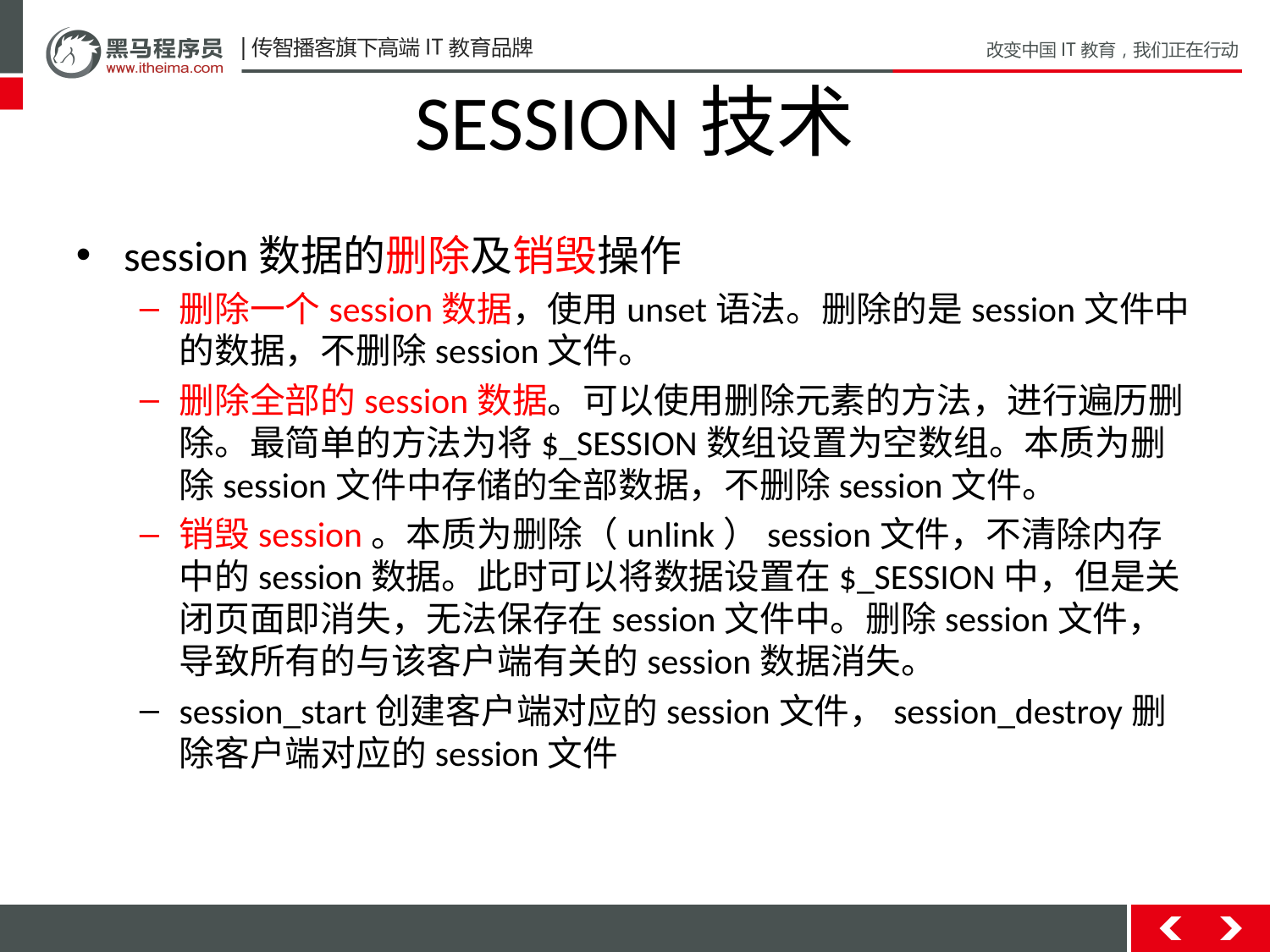

# SESSION技术
session数据的删除及销毁操作
删除一个session数据，使用unset语法。删除的是session文件中的数据，不删除session文件。
删除全部的session数据。可以使用删除元素的方法，进行遍历删除。最简单的方法为将$_SESSION数组设置为空数组。本质为删除session文件中存储的全部数据，不删除session文件。
销毁session。本质为删除（unlink）session文件，不清除内存中的session数据。此时可以将数据设置在$_SESSION中，但是关闭页面即消失，无法保存在session文件中。删除session文件，导致所有的与该客户端有关的session数据消失。
session_start创建客户端对应的session文件，session_destroy删除客户端对应的session文件